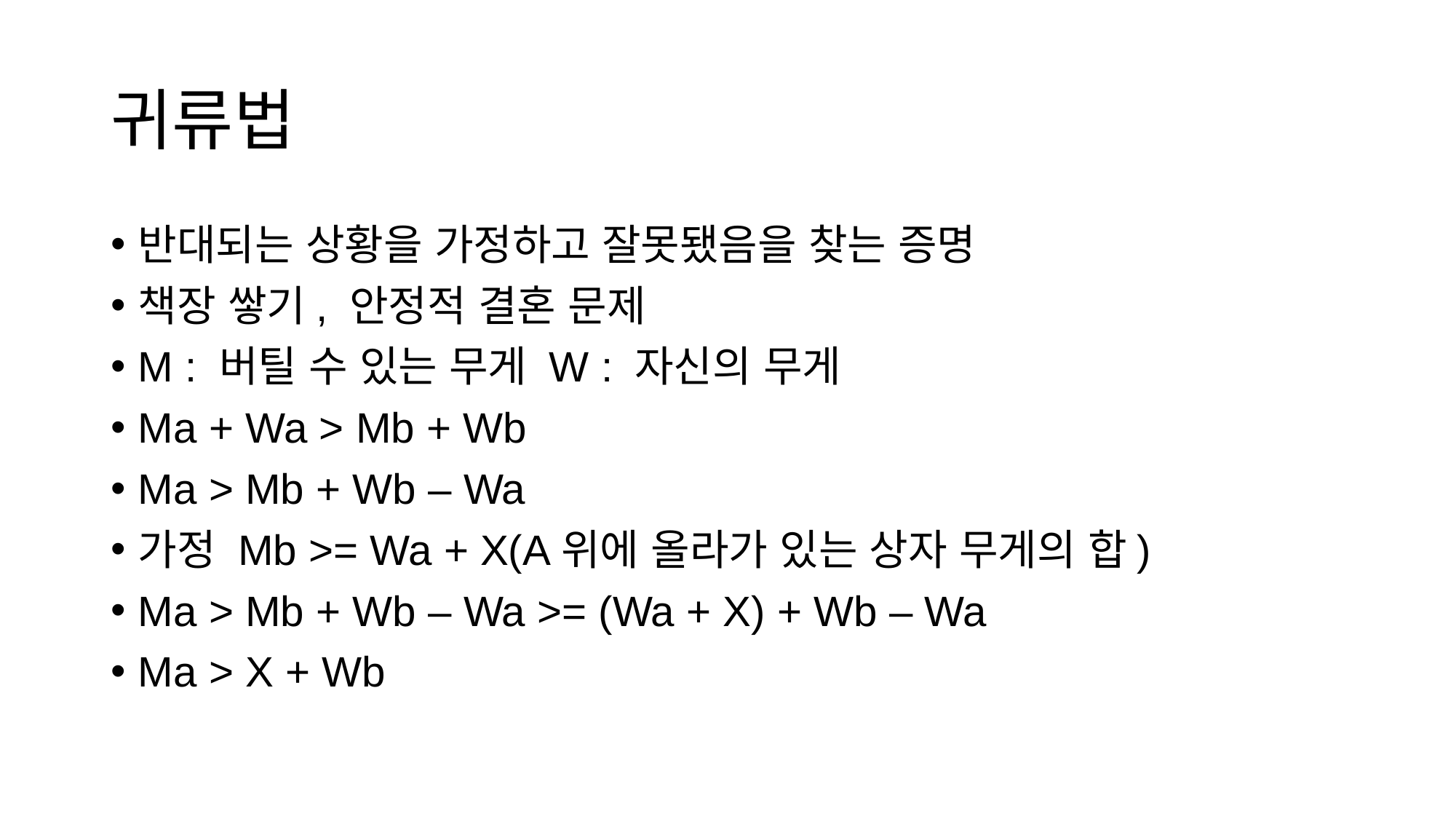

# 귀류법
반대되는 상황을 가정하고 잘못됐음을 찾는 증명
책장 쌓기, 안정적 결혼 문제
M : 버틸 수 있는 무게 W : 자신의 무게
Ma + Wa > Mb + Wb
Ma > Mb + Wb – Wa
가정 Mb >= Wa + X(A위에 올라가 있는 상자 무게의 합)
Ma > Mb + Wb – Wa >= (Wa + X) + Wb – Wa
Ma > X + Wb